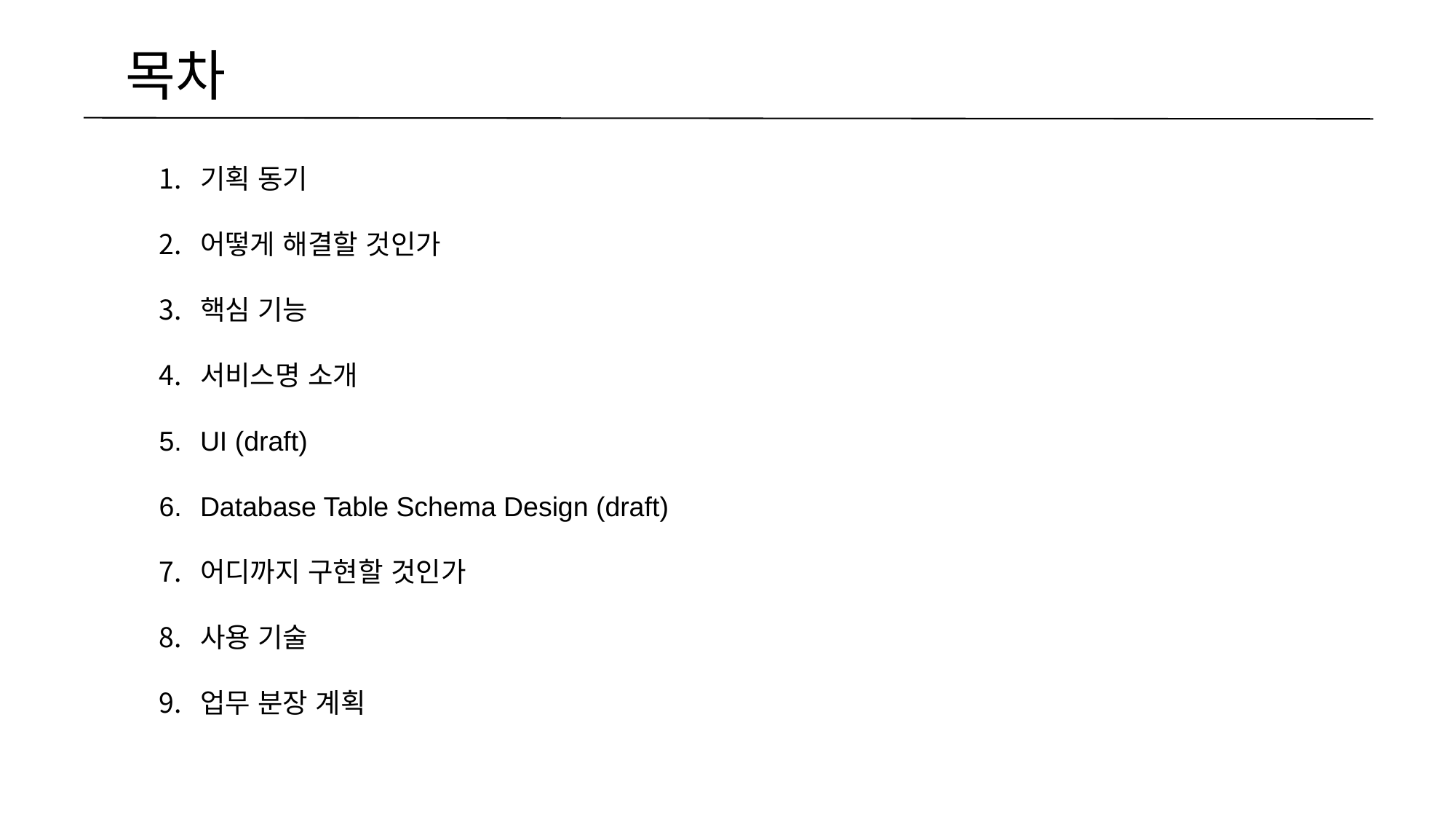

목차
기획 동기
어떻게 해결할 것인가
핵심 기능
서비스명 소개
UI (draft)
Database Table Schema Design (draft)
어디까지 구현할 것인가
사용 기술
업무 분장 계획